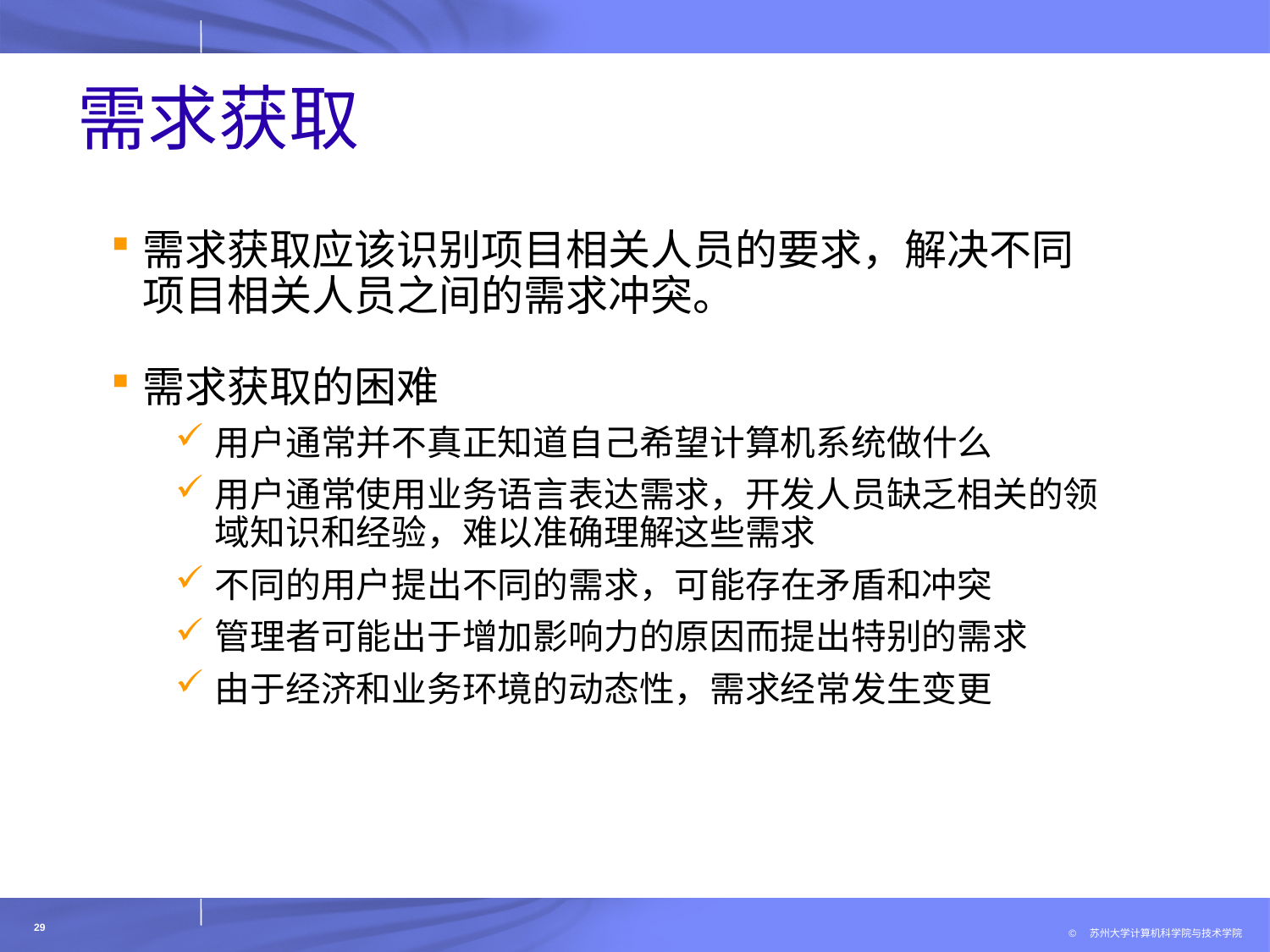

# 需求获取
需求获取应该识别项目相关人员的要求，解决不同项目相关人员之间的需求冲突。

需求获取的困难
用户通常并不真正知道自己希望计算机系统做什么
用户通常使用业务语言表达需求，开发人员缺乏相关的领域知识和经验，难以准确理解这些需求
不同的用户提出不同的需求，可能存在矛盾和冲突
管理者可能出于增加影响力的原因而提出特别的需求
由于经济和业务环境的动态性，需求经常发生变更

29